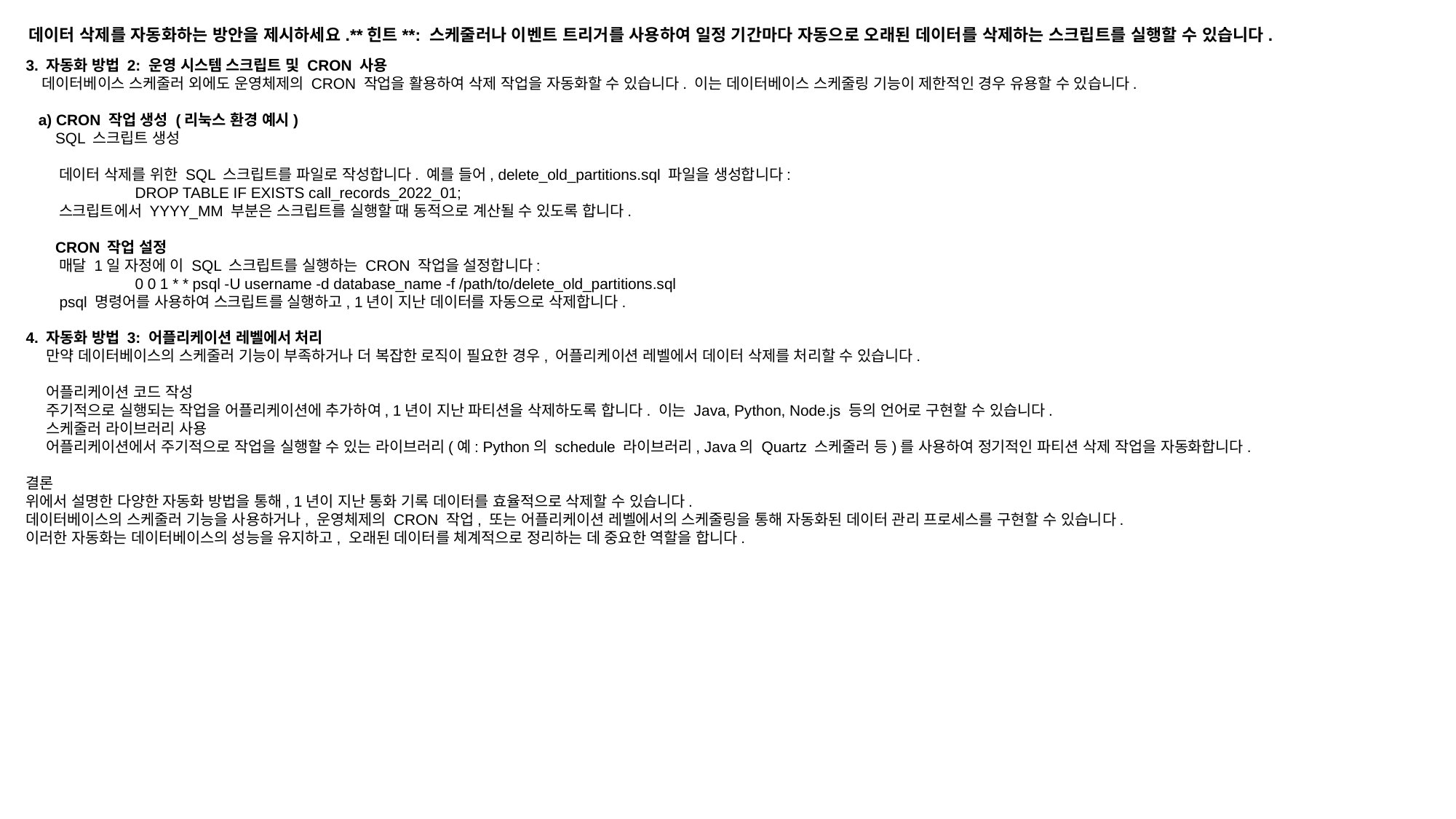

데이터 삭제를 자동화하는 방안을 제시하세요.**힌트**: 스케줄러나 이벤트 트리거를 사용하여 일정 기간마다 자동으로 오래된 데이터를 삭제하는 스크립트를 실행할 수 있습니다.
3. 자동화 방법 2: 운영 시스템 스크립트 및 CRON 사용
   데이터베이스 스케줄러 외에도 운영체제의 CRON 작업을 활용하여 삭제 작업을 자동화할 수 있습니다. 이는 데이터베이스 스케줄링 기능이 제한적인 경우 유용할 수 있습니다.

   a) CRON 작업 생성 (리눅스 환경 예시)
       SQL 스크립트 생성

       데이터 삭제를 위한 SQL 스크립트를 파일로 작성합니다. 예를 들어, delete_old_partitions.sql 파일을 생성합니다:
	DROP TABLE IF EXISTS call_records_2022_01;
       스크립트에서 YYYY_MM 부분은 스크립트를 실행할 때 동적으로 계산될 수 있도록 합니다.

       CRON 작업 설정
       매달 1일 자정에 이 SQL 스크립트를 실행하는 CRON 작업을 설정합니다:
	0 0 1 * * psql -U username -d database_name -f /path/to/delete_old_partitions.sql
        psql 명령어를 사용하여 스크립트를 실행하고, 1년이 지난 데이터를 자동으로 삭제합니다.

4. 자동화 방법 3: 어플리케이션 레벨에서 처리
    만약 데이터베이스의 스케줄러 기능이 부족하거나 더 복잡한 로직이 필요한 경우, 어플리케이션 레벨에서 데이터 삭제를 처리할 수 있습니다.

    어플리케이션 코드 작성
    주기적으로 실행되는 작업을 어플리케이션에 추가하여, 1년이 지난 파티션을 삭제하도록 합니다. 이는 Java, Python, Node.js 등의 언어로 구현할 수 있습니다.
    스케줄러 라이브러리 사용
    어플리케이션에서 주기적으로 작업을 실행할 수 있는 라이브러리(예: Python의 schedule 라이브러리, Java의 Quartz 스케줄러 등)를 사용하여 정기적인 파티션 삭제 작업을 자동화합니다.

결론
위에서 설명한 다양한 자동화 방법을 통해, 1년이 지난 통화 기록 데이터를 효율적으로 삭제할 수 있습니다.
데이터베이스의 스케줄러 기능을 사용하거나, 운영체제의 CRON 작업, 또는 어플리케이션 레벨에서의 스케줄링을 통해 자동화된 데이터 관리 프로세스를 구현할 수 있습니다.
이러한 자동화는 데이터베이스의 성능을 유지하고, 오래된 데이터를 체계적으로 정리하는 데 중요한 역할을 합니다.